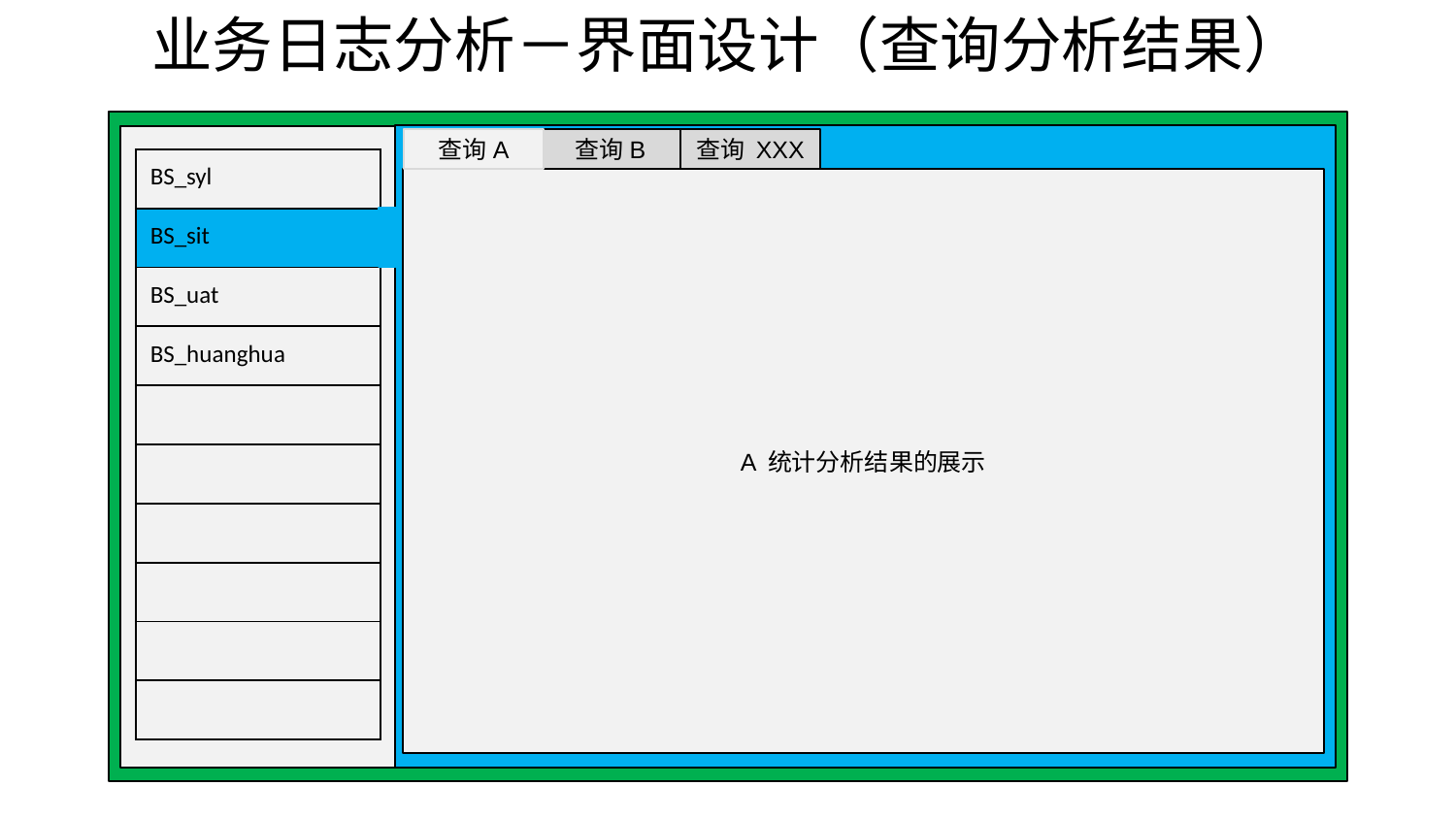

业务日志分析－界面设计（查询分析结果）

查询B
查询 XXX
查询A
| BS\_syl |
| --- |
| BS\_sit |
| BS\_uat |
| BS\_huanghua |
|  |
|  |
|  |
|  |
|  |
|  |
A 统计分析结果的展示